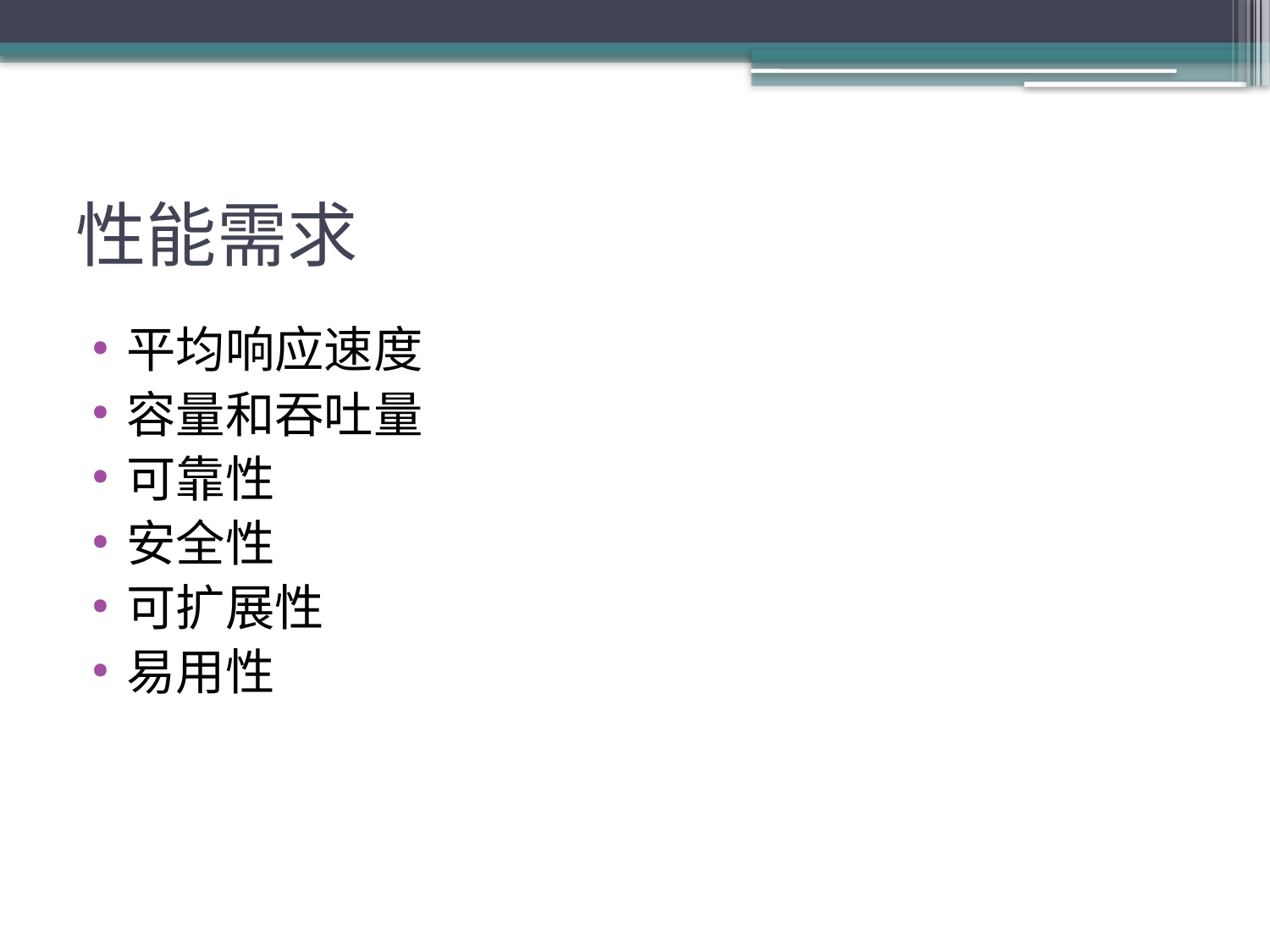

# 性能需求
平均响应速度
容量和吞吐量
可靠性
安全性
可扩展性
易用性